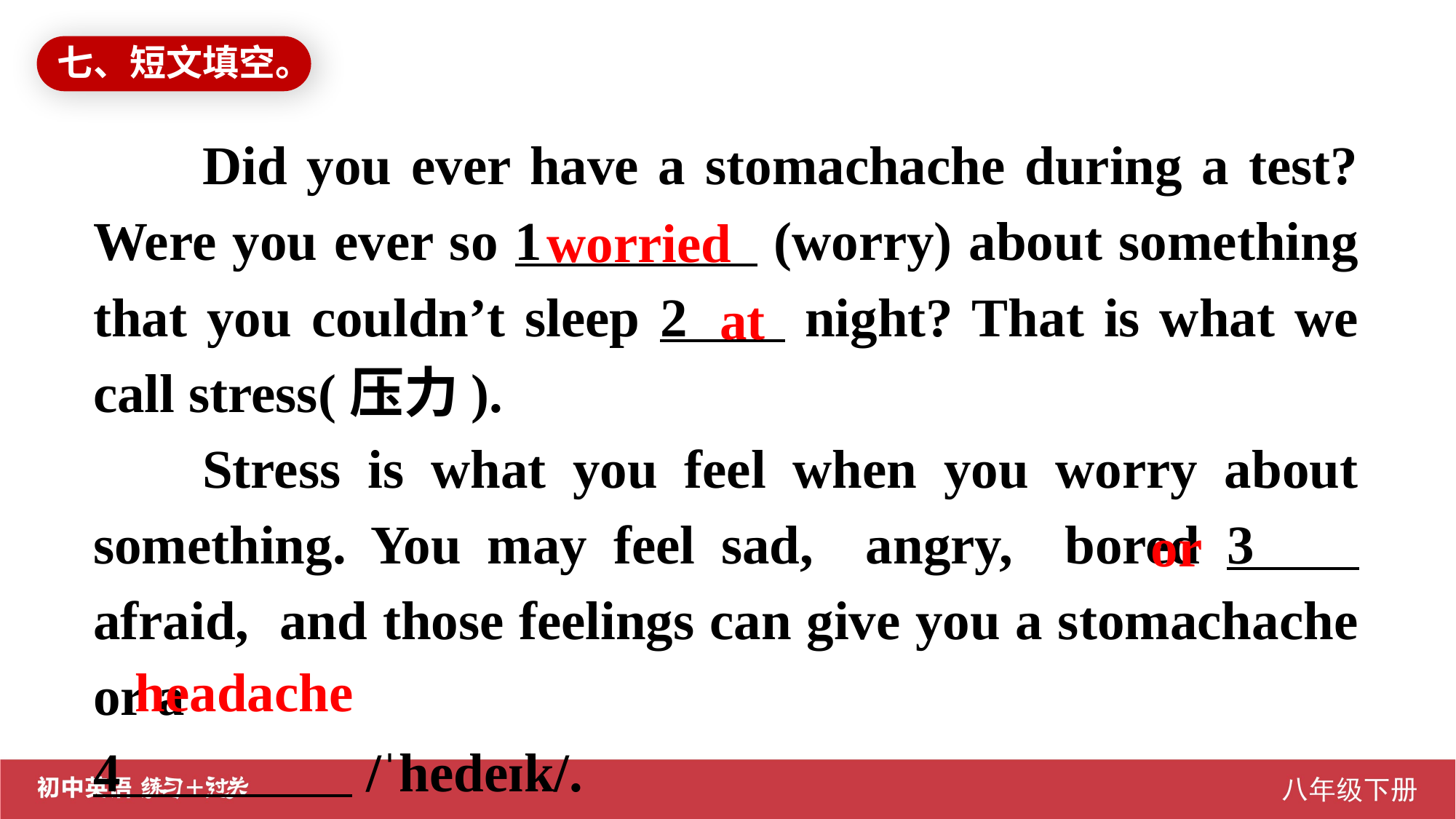

七、短文填空。

Did you ever have a stomachache during a test? Were you ever so 1              (worry) about something that you couldn’t sleep 2      night? That is what we call stress(压力).
Stress is what you feel when you worry about something. You may feel sad,  angry,  bored 3     afraid,  and those feelings can give you a stomachache or a
4                  /ˈhedeɪk/.

worried
at
or
headache